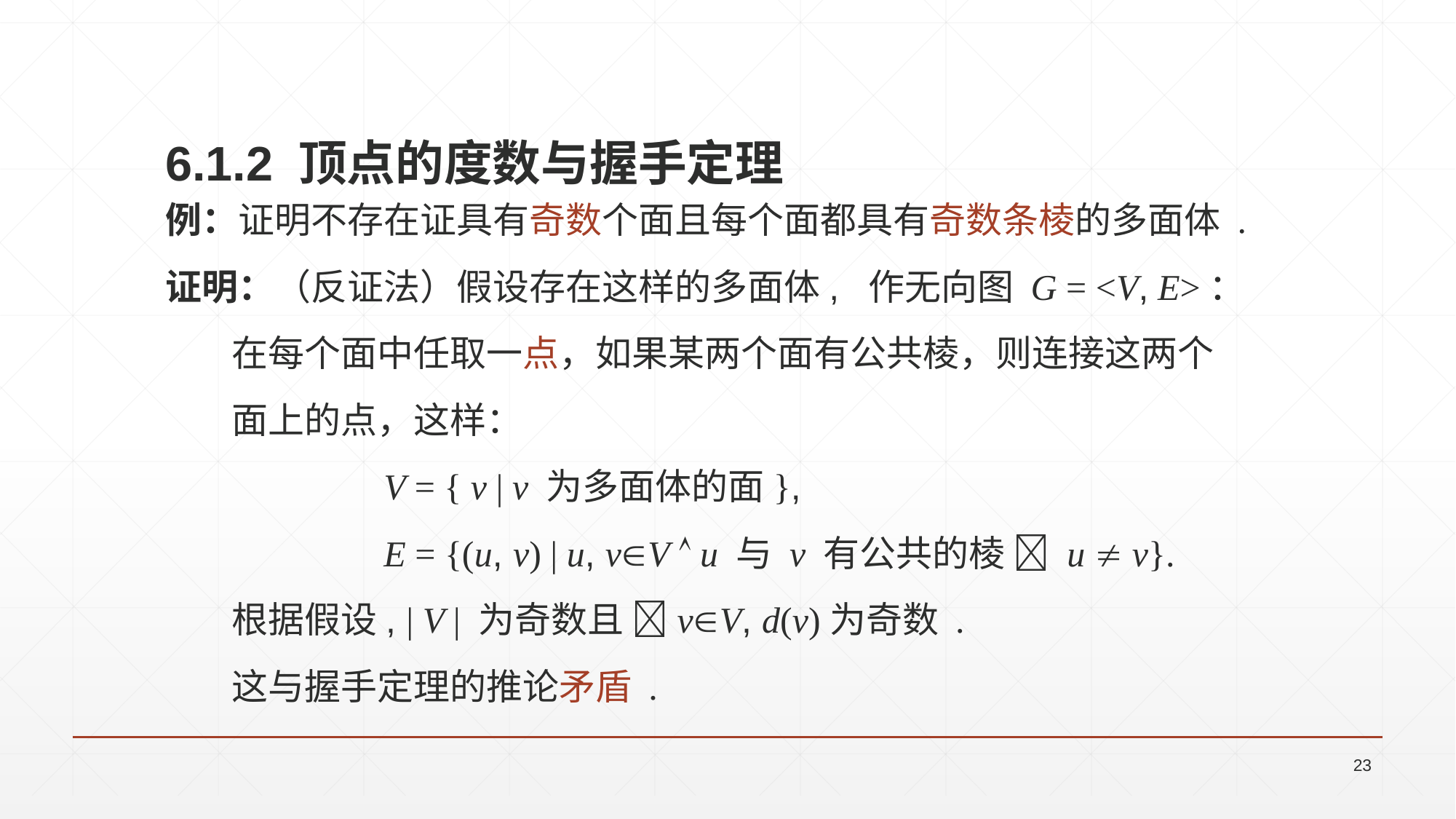

6.1.2 顶点的度数与握手定理
例：证明不存在证具有奇数个面且每个面都具有奇数条棱的多面体 .
证明：（反证法）假设存在这样的多面体,  作无向图 G = <V, E>：
       在每个面中任取一点，如果某两个面有公共棱，则连接这两个
       面上的点，这样：
 		V = { v | v 为多面体的面},
 		E = {(u, v) | u, v∈V ∧ u 与 v 有公共的棱 ∧ u ≠ v}.
       根据假设, | V | 为奇数且 ∀v∈V, d(v)为奇数 .
       这与握手定理的推论矛盾 .

23